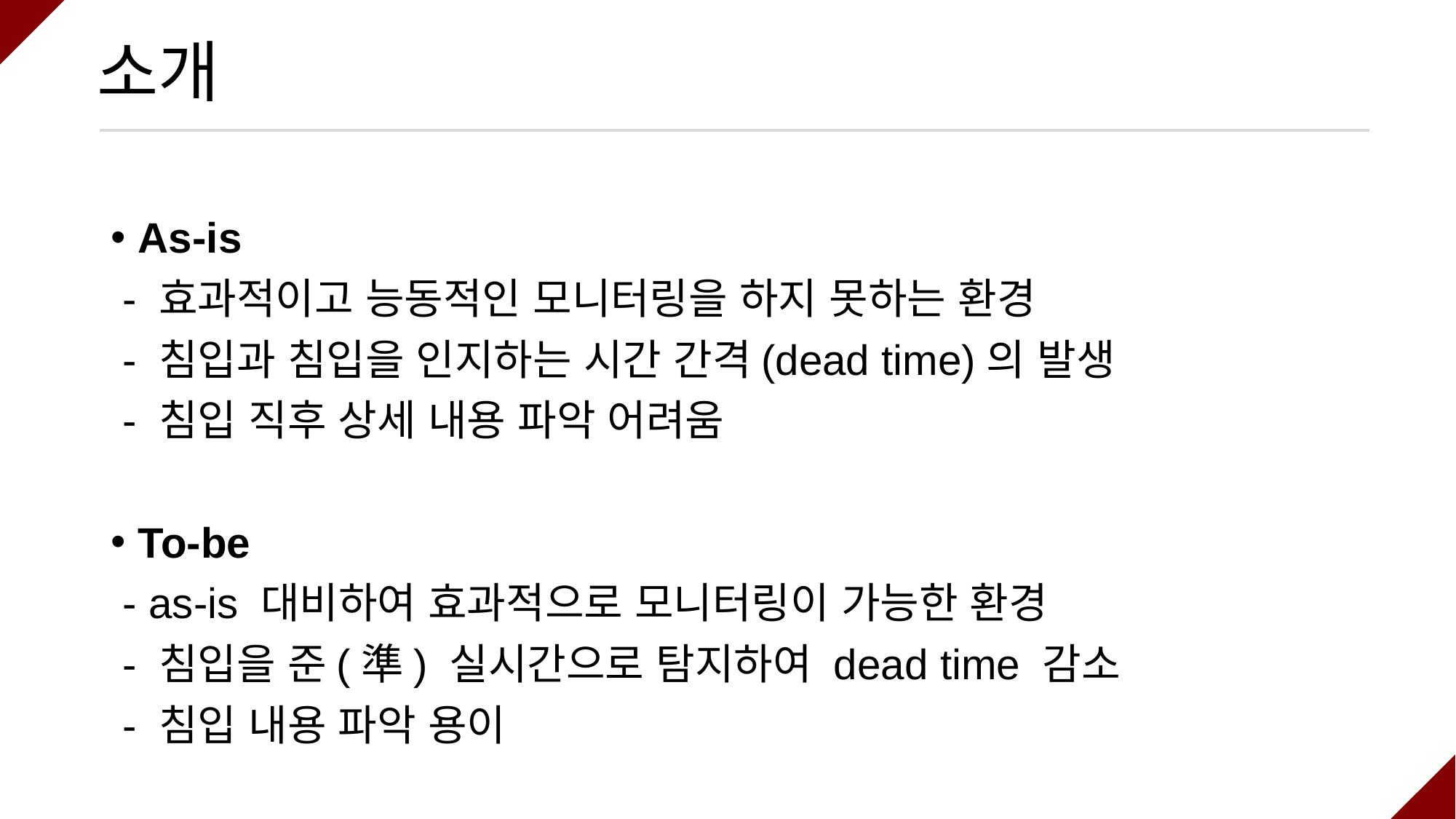

# 소개
As-is
 - 효과적이고 능동적인 모니터링을 하지 못하는 환경
 - 침입과 침입을 인지하는 시간 간격(dead time)의 발생
 - 침입 직후 상세 내용 파악 어려움

To-be
 - as-is 대비하여 효과적으로 모니터링이 가능한 환경
 - 침입을 준(準) 실시간으로 탐지하여 dead time 감소
 - 침입 내용 파악 용이